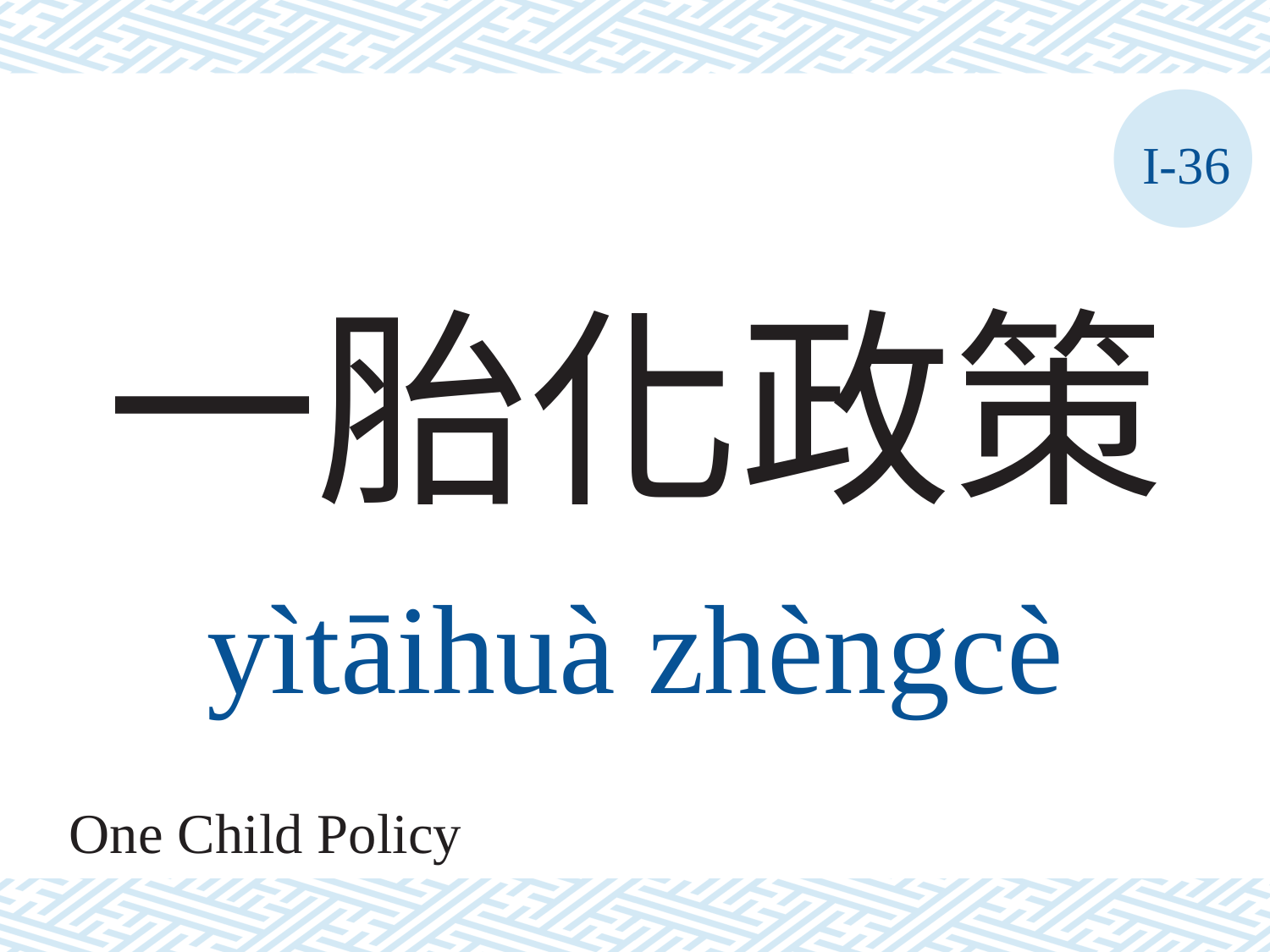

I-36
一胎化政策
yìtāihuà	zhèngcè
One Child Policy